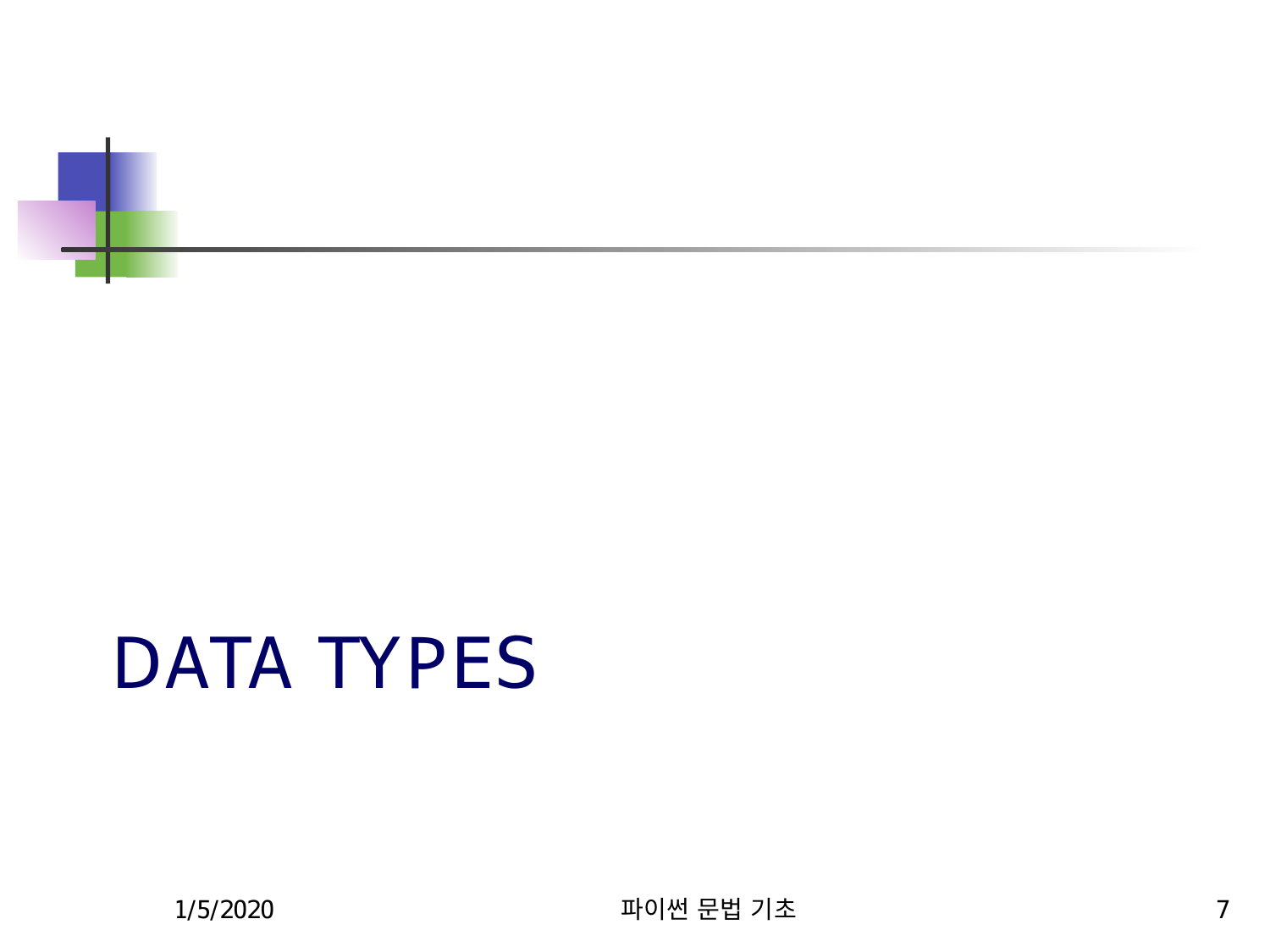

# data types
1/5/2020
파이썬 문법 기초
7